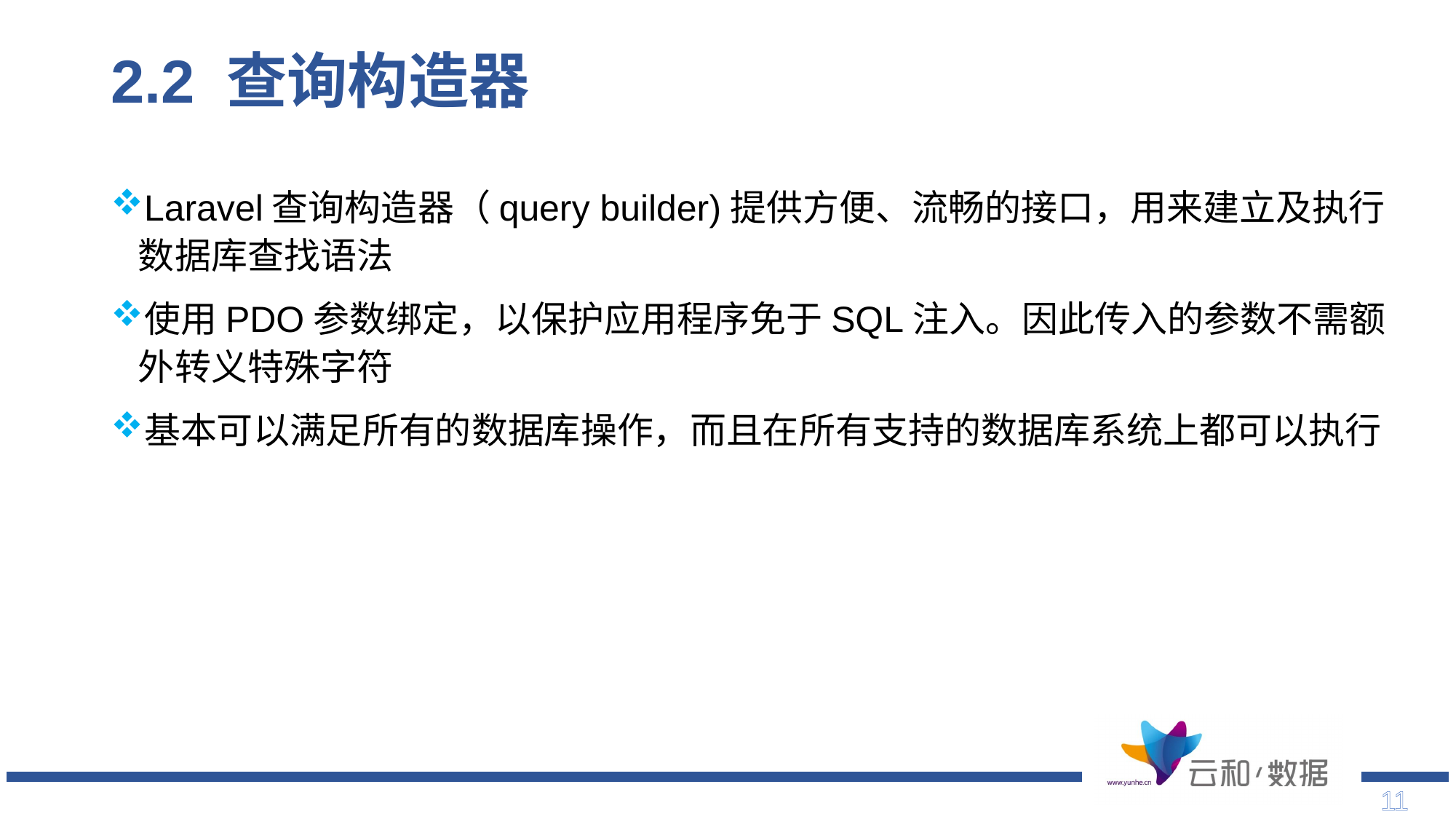

# 2.2 查询构造器
Laravel查询构造器（query builder)提供方便、流畅的接口，用来建立及执行数据库查找语法
使用PDO参数绑定，以保护应用程序免于SQL注入。因此传入的参数不需额外转义特殊字符
基本可以满足所有的数据库操作，而且在所有支持的数据库系统上都可以执行